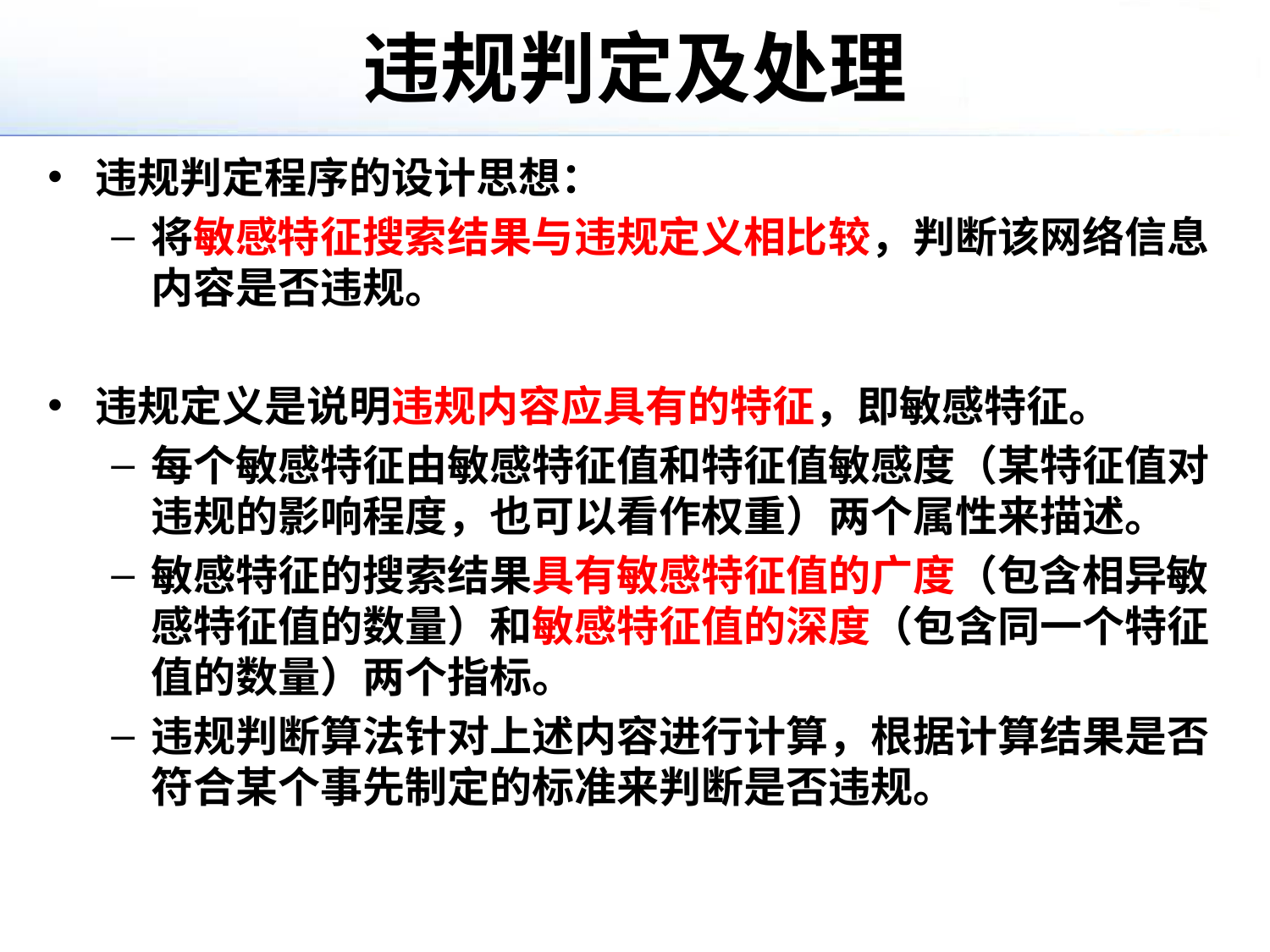

# 违规判定及处理
违规判定程序的设计思想：
将敏感特征搜索结果与违规定义相比较，判断该网络信息内容是否违规。

违规定义是说明违规内容应具有的特征，即敏感特征。
每个敏感特征由敏感特征值和特征值敏感度（某特征值对违规的影响程度，也可以看作权重）两个属性来描述。
敏感特征的搜索结果具有敏感特征值的广度（包含相异敏感特征值的数量）和敏感特征值的深度（包含同一个特征值的数量）两个指标。
违规判断算法针对上述内容进行计算，根据计算结果是否符合某个事先制定的标准来判断是否违规。